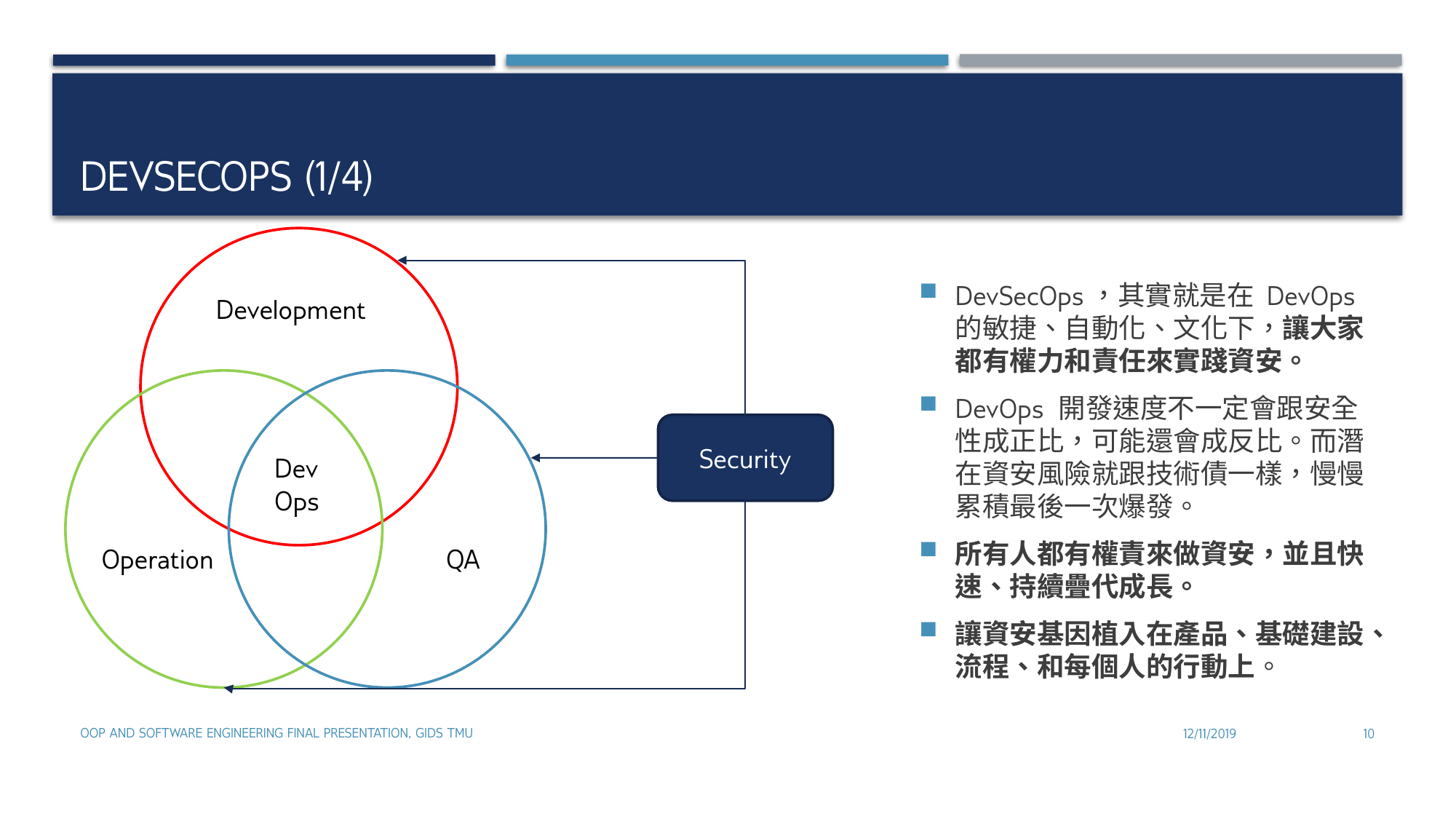

# DevSecOps (1/4)

Development
DevOps
Operation
QA
DevSecOps，其實就是在 DevOps 的敏捷、自動化、文化下，讓大家都有權力和責任來實踐資安。
DevOps 開發速度不一定會跟安全性成正比，可能還會成反比。而潛在資安風險就跟技術債一樣，慢慢累積最後一次爆發。
所有人都有權責來做資安，並且快速、持續疊代成長。
讓資安基因植入在產品、基礎建設、流程、和每個人的行動上。
Security
OOP and Software engineering final presentation, GIDS TMU
12/11/2019
10